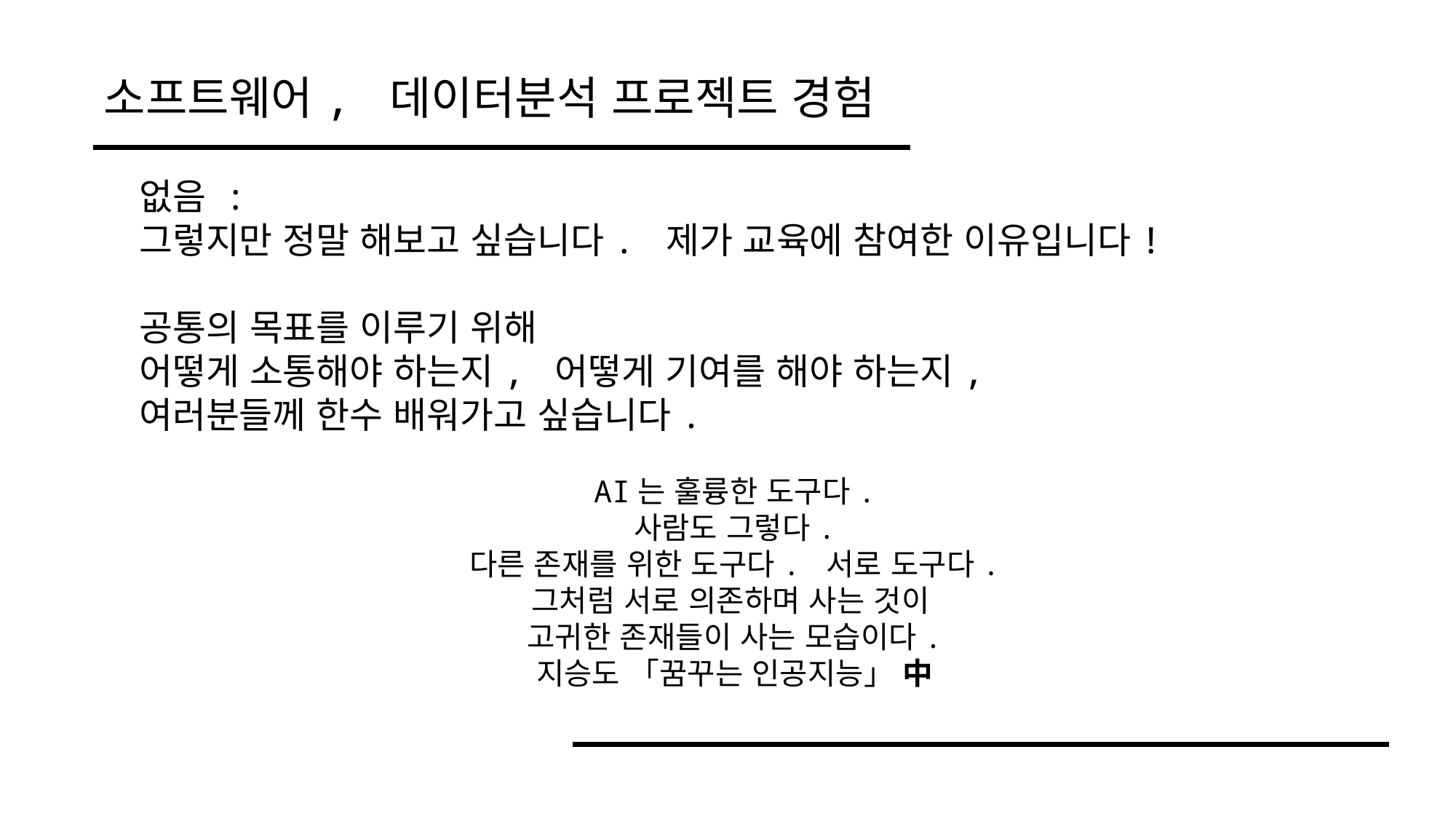

소프트웨어, 데이터분석 프로젝트 경험
없음 :
그렇지만 정말 해보고 싶습니다. 제가 교육에 참여한 이유입니다!

공통의 목표를 이루기 위해
어떻게 소통해야 하는지, 어떻게 기여를 해야 하는지,
여러분들께 한수 배워가고 싶습니다.

AI는 훌륭한 도구다.
사람도 그렇다.
다른 존재를 위한 도구다. 서로 도구다.
그처럼 서로 의존하며 사는 것이
고귀한 존재들이 사는 모습이다.
지승도 「꿈꾸는 인공지능」 中